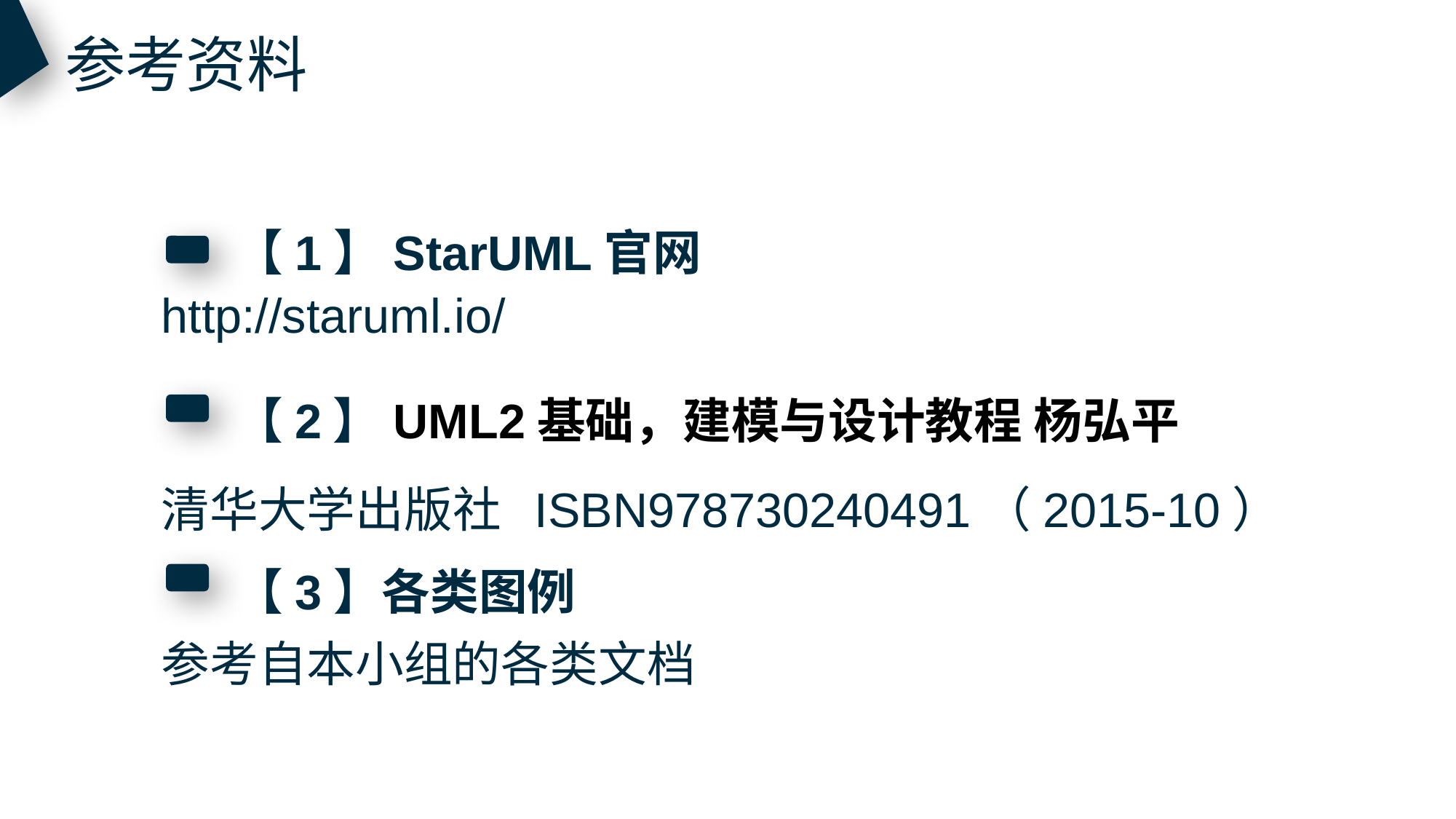

参考资料
【1】StarUML官网

http://staruml.io/
【2】UML2基础，建模与设计教程 杨弘平

清华大学出版社  ISBN978730240491（2015-10）
【3】各类图例

参考自本小组的各类文档